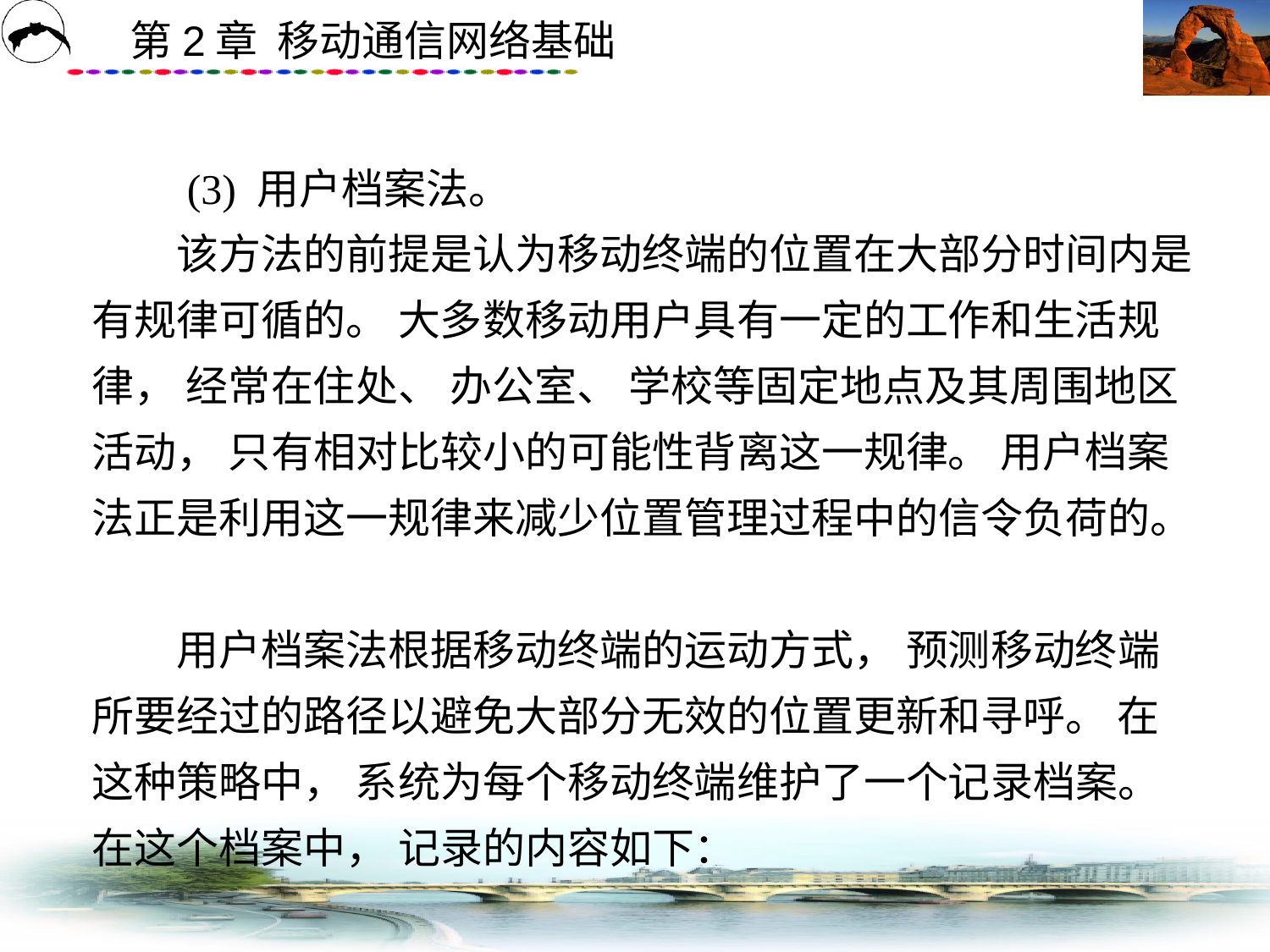

# (3) 用户档案法。 　　该方法的前提是认为移动终端的位置在大部分时间内是有规律可循的。 大多数移动用户具有一定的工作和生活规律， 经常在住处、 办公室、 学校等固定地点及其周围地区活动， 只有相对比较小的可能性背离这一规律。 用户档案法正是利用这一规律来减少位置管理过程中的信令负荷的。 　　用户档案法根据移动终端的运动方式， 预测移动终端所要经过的路径以避免大部分无效的位置更新和寻呼。 在这种策略中， 系统为每个移动终端维护了一个记录档案。 在这个档案中， 记录的内容如下：